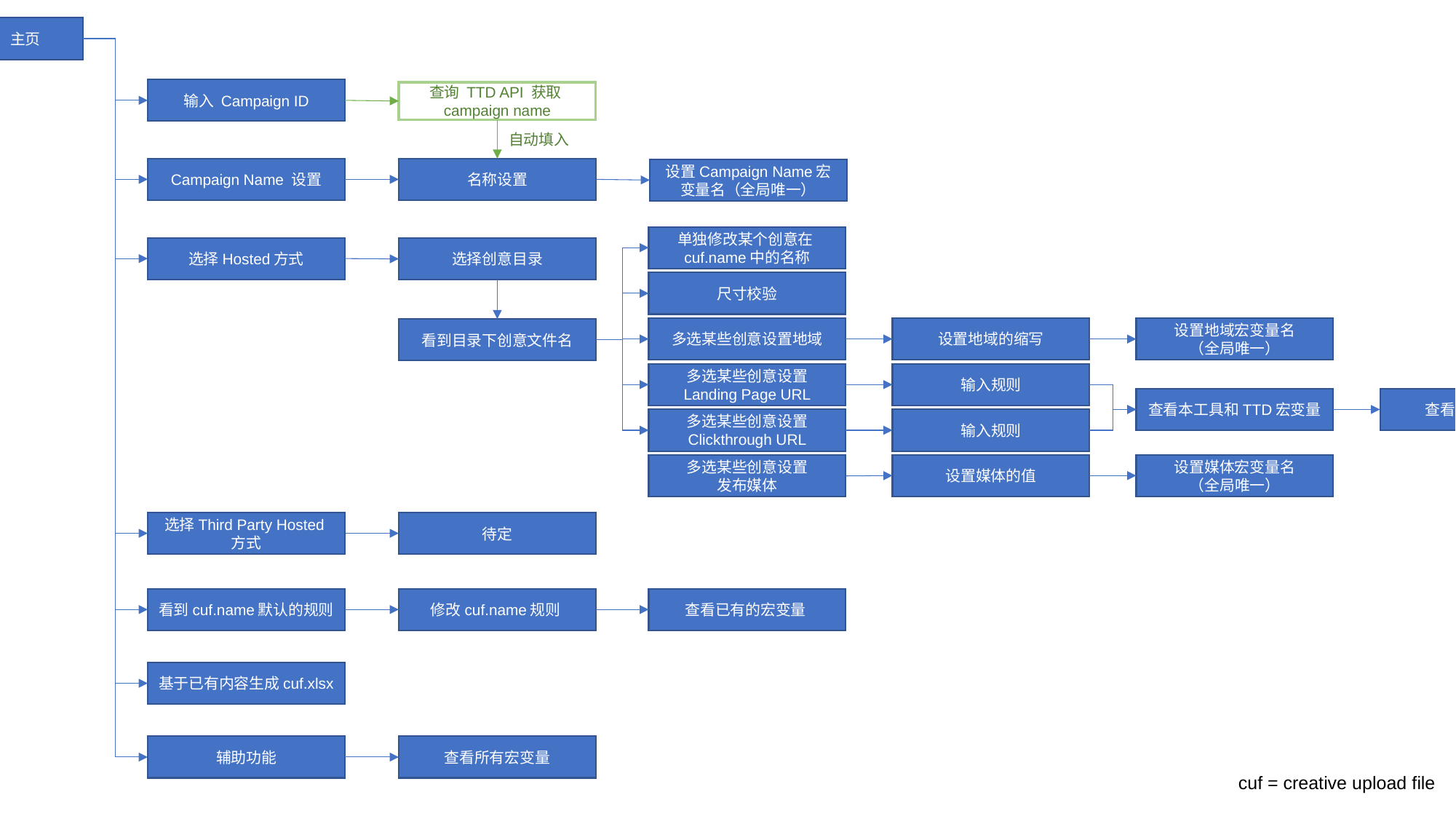

主页
输入 Campaign ID
查询 TTD API 获取campaign name
自动填入
Campaign Name 设置
名称设置
设置Campaign Name宏变量名（全局唯一）
单独修改某个创意在cuf.name中的名称
选择Hosted方式
选择创意目录
尺寸校验
多选某些创意设置地域
设置地域的缩写
设置地域宏变量名
（全局唯一）
看到目录下创意文件名
多选某些创意设置
Landing Page URL
输入规则
查看本工具和TTD宏变量
查看示例
多选某些创意设置
Clickthrough URL
输入规则
设置媒体的值
设置媒体宏变量名
（全局唯一）
多选某些创意设置
发布媒体
选择Third Party Hosted方式
待定
看到cuf.name默认的规则
修改cuf.name规则
查看已有的宏变量
基于已有内容生成cuf.xlsx
辅助功能
查看所有宏变量
cuf = creative upload file